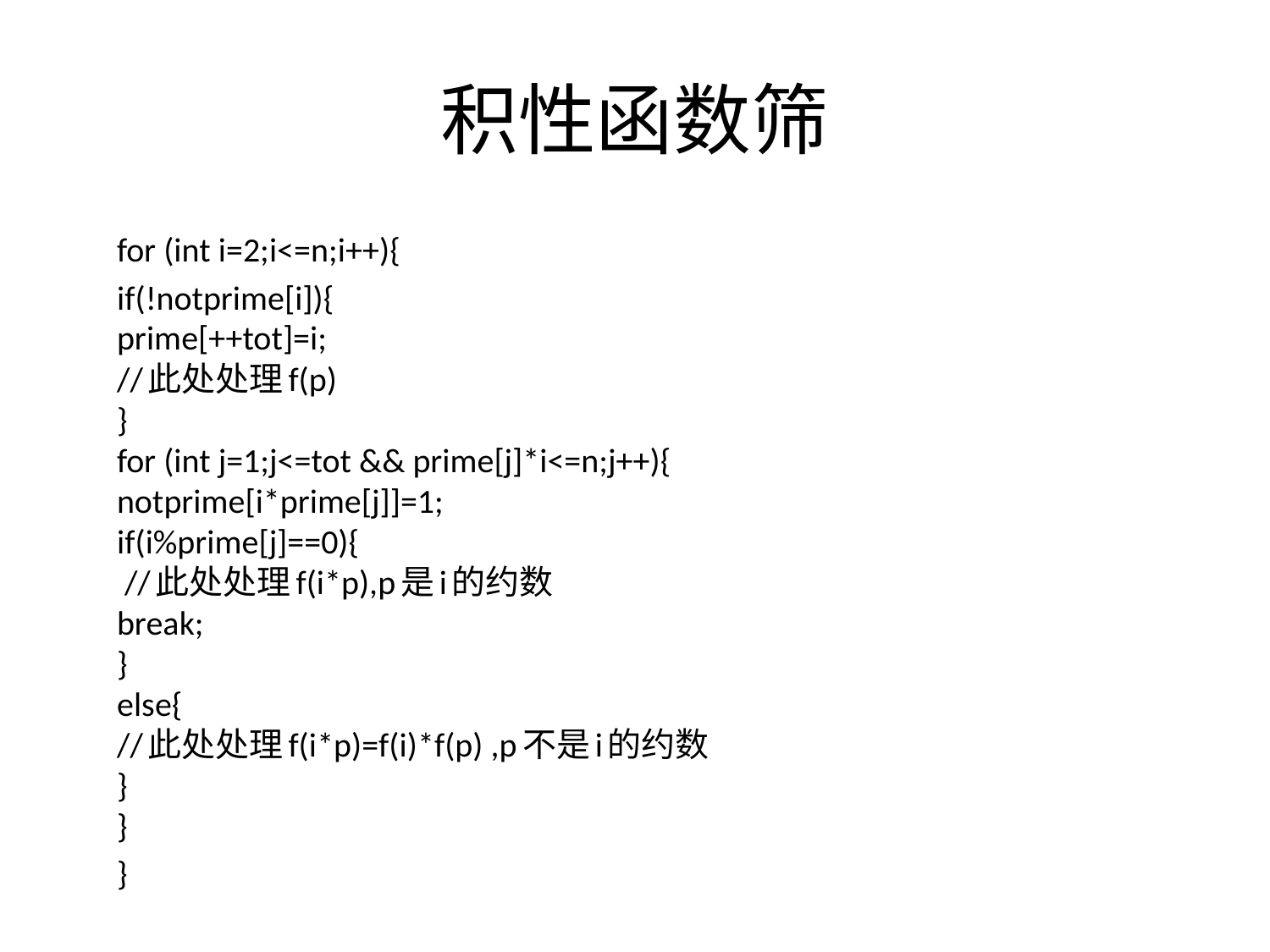

# 积性函数筛
	for (int i=2;i<=n;i++){
		if(!notprime[i]){
		prime[++tot]=i;
		//此处处理f(p)
	}
	for (int j=1;j<=tot && prime[j]*i<=n;j++){
		notprime[i*prime[j]]=1;
		if(i%prime[j]==0){
			 //此处处理f(i*p),p是i的约数
			break;
		}
		else{
			//此处处理f(i*p)=f(i)*f(p) ,p不是i的约数
		}
	}
	}